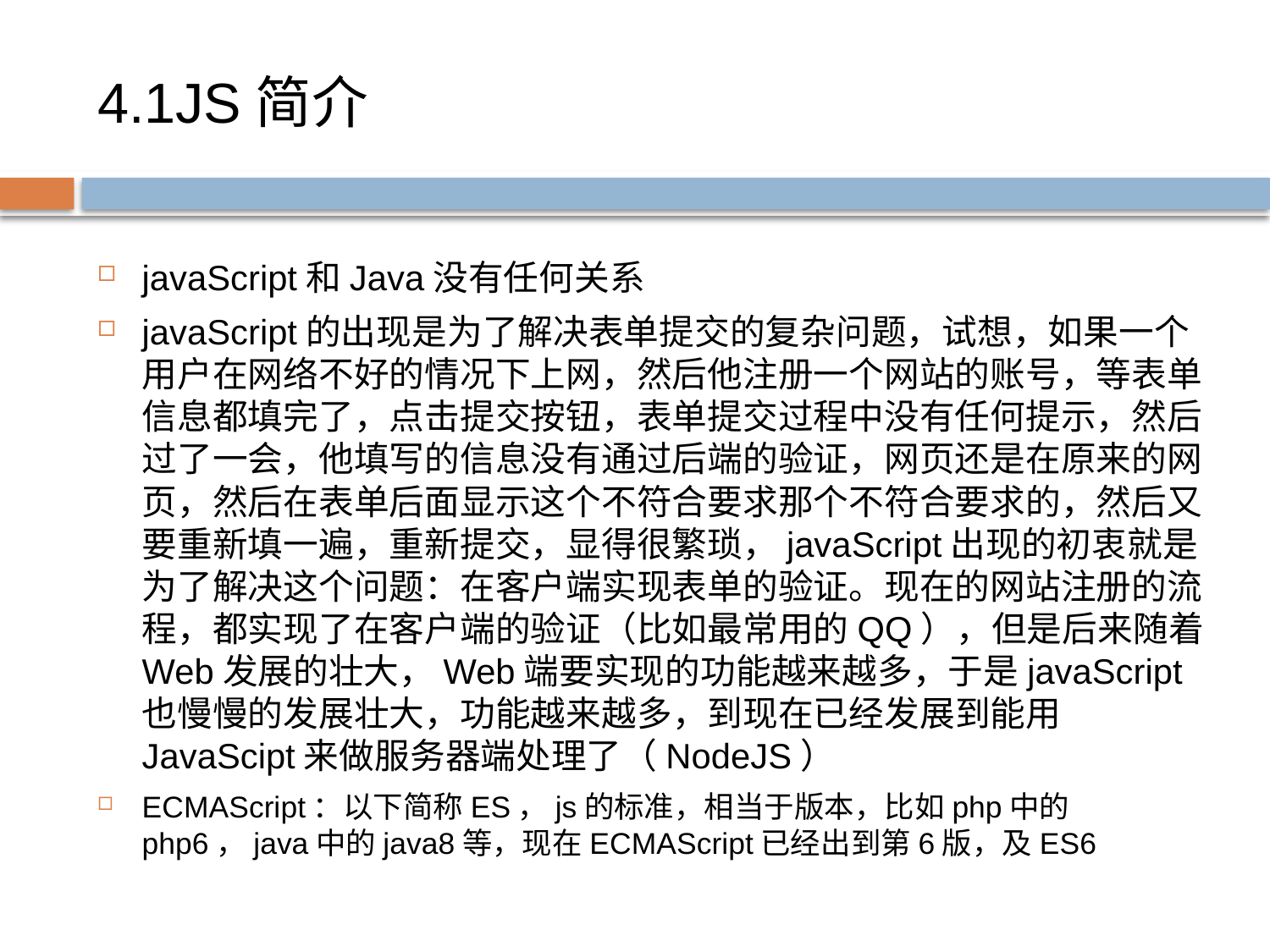

# 4.1JS简介
javaScript和Java没有任何关系
javaScript的出现是为了解决表单提交的复杂问题，试想，如果一个用户在网络不好的情况下上网，然后他注册一个网站的账号，等表单信息都填完了，点击提交按钮，表单提交过程中没有任何提示，然后过了一会，他填写的信息没有通过后端的验证，网页还是在原来的网页，然后在表单后面显示这个不符合要求那个不符合要求的，然后又要重新填一遍，重新提交，显得很繁琐，javaScript出现的初衷就是为了解决这个问题：在客户端实现表单的验证。现在的网站注册的流程，都实现了在客户端的验证（比如最常用的QQ），但是后来随着Web发展的壮大，Web端要实现的功能越来越多，于是javaScript也慢慢的发展壮大，功能越来越多，到现在已经发展到能用JavaScipt来做服务器端处理了（NodeJS）
ECMAScript：以下简称ES，js的标准，相当于版本，比如php中的php6，java中的java8等，现在ECMAScript已经出到第6版，及ES6